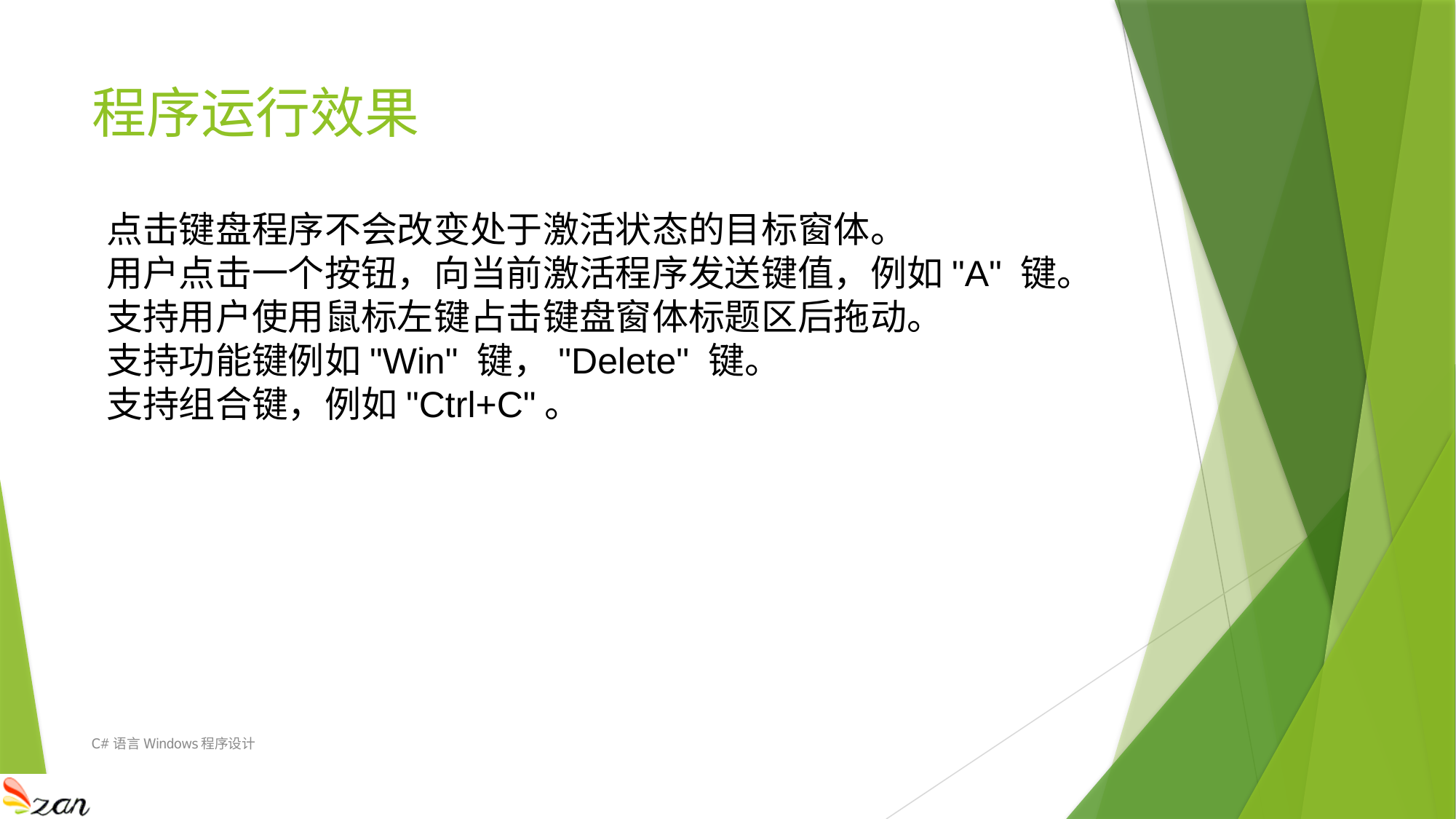

# 程序运行效果
点击键盘程序不会改变处于激活状态的目标窗体。
用户点击一个按钮，向当前激活程序发送键值，例如"A" 键。
支持用户使用鼠标左键占击键盘窗体标题区后拖动。
支持功能键例如"Win" 键，"Delete" 键。
支持组合键，例如"Ctrl+C"。
C#语言Windows程序设计